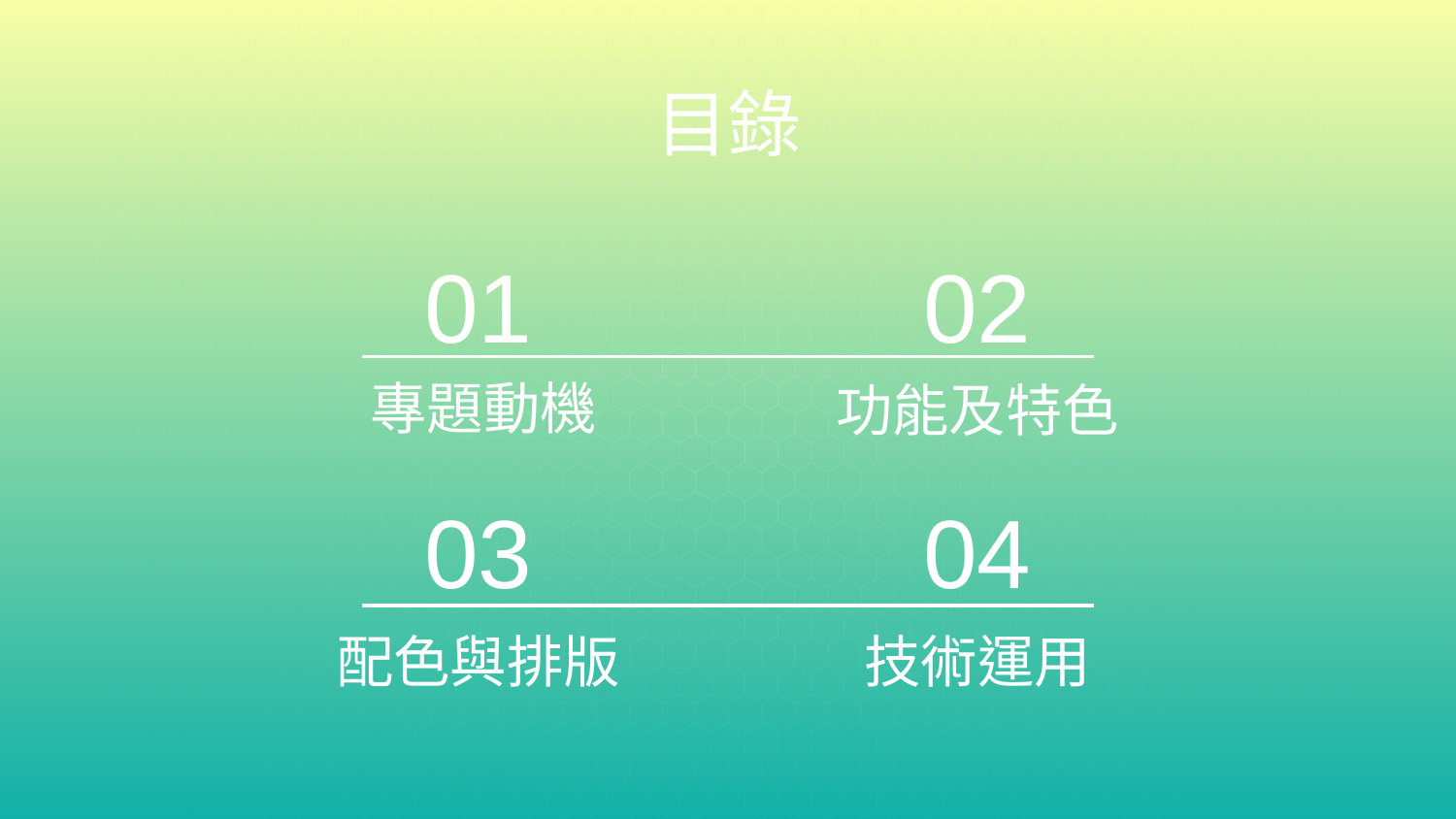

目錄
01
02
# 專題動機
功能及特色
03
04
配色與排版
技術運用